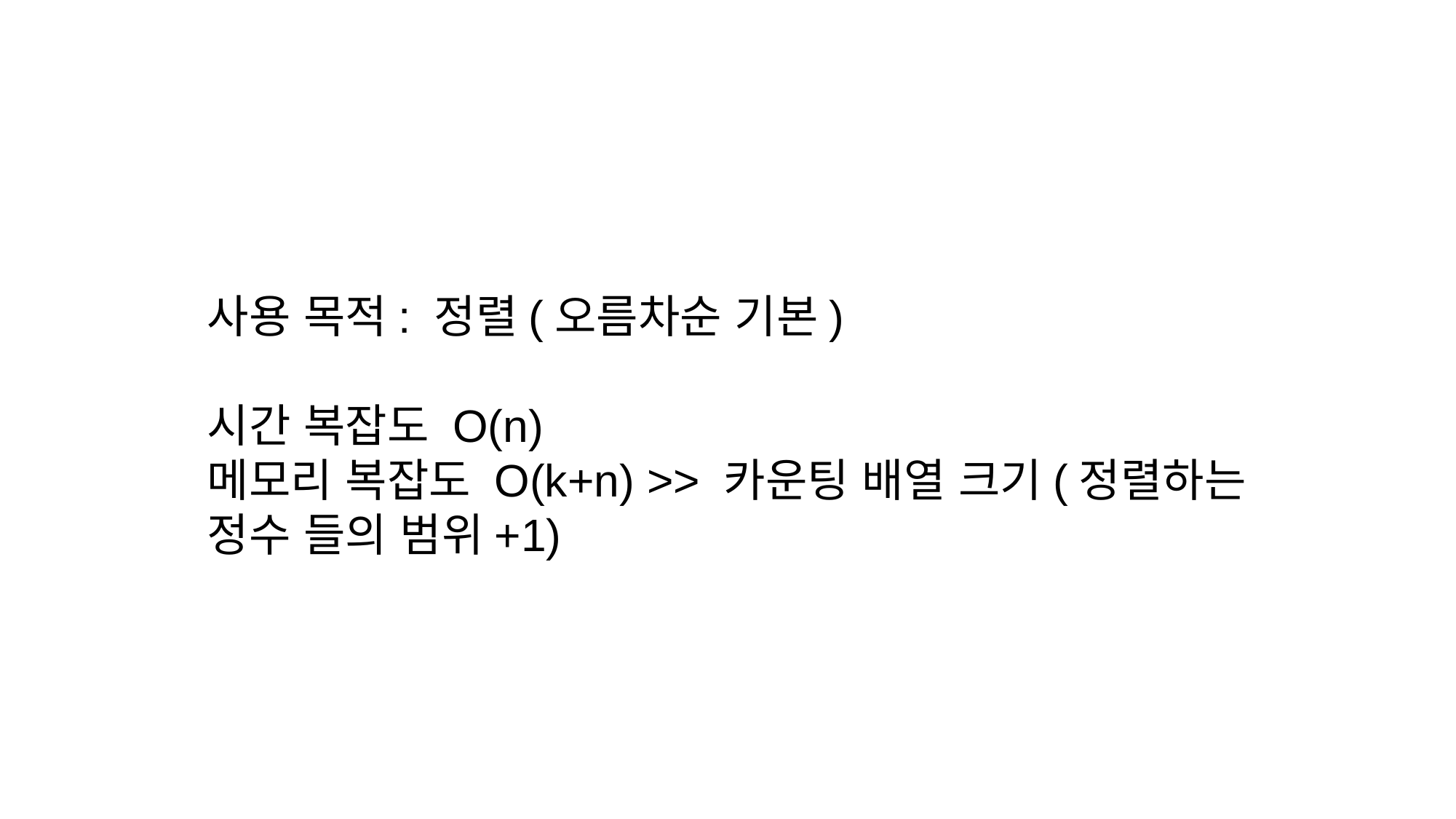

사용 목적: 정렬(오름차순 기본)

시간 복잡도 O(n)
메모리 복잡도 O(k+n) >> 카운팅 배열 크기(정렬하는 정수 들의 범위+1)